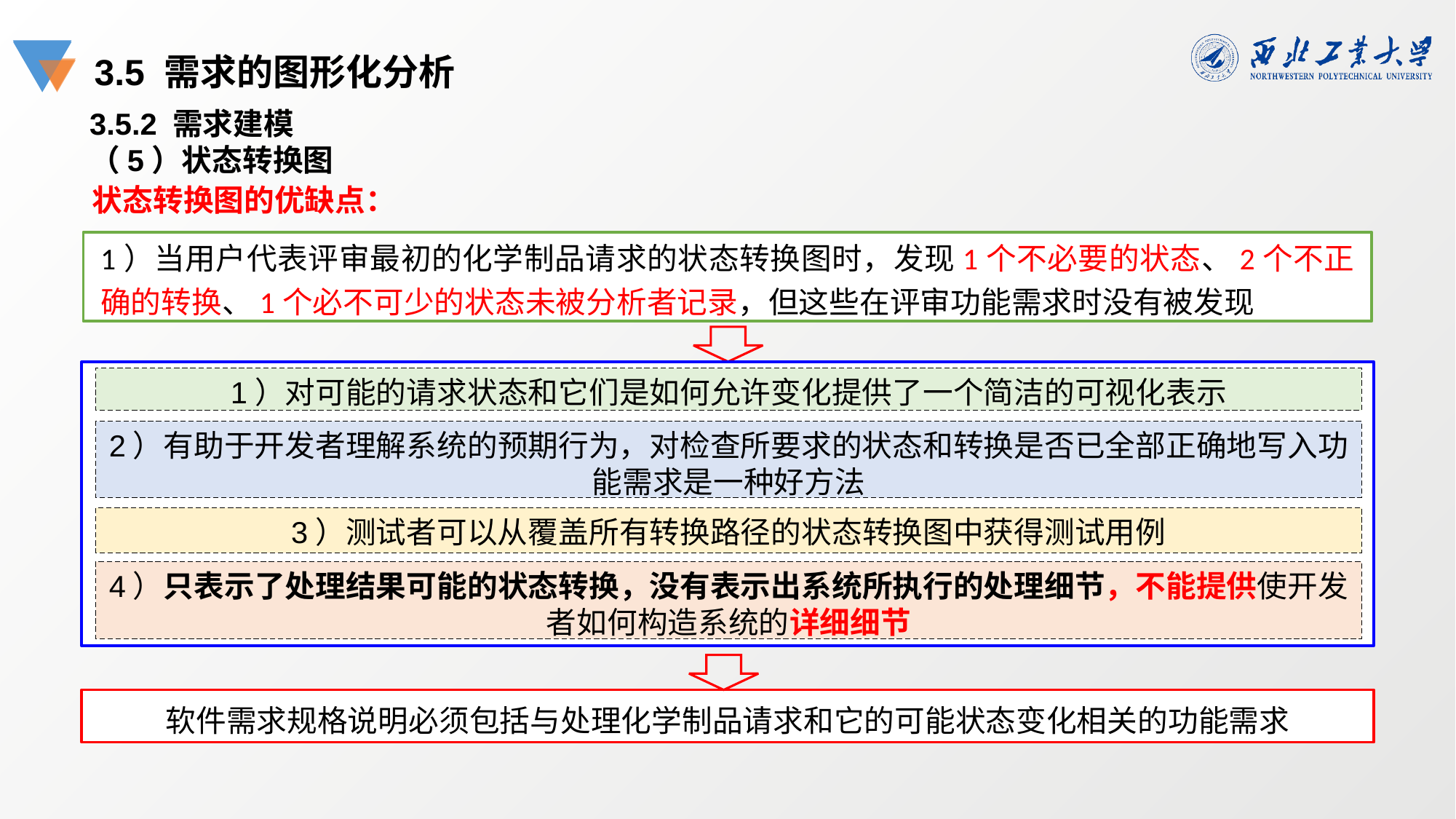

3.5 需求的图形化分析
3.5.2 需求建模
（5）状态转换图
状态转换图的优缺点：
1）当用户代表评审最初的化学制品请求的状态转换图时，发现1个不必要的状态、2个不正确的转换、1个必不可少的状态未被分析者记录，但这些在评审功能需求时没有被发现

1）对可能的请求状态和它们是如何允许变化提供了一个简洁的可视化表示
2）有助于开发者理解系统的预期行为，对检查所要求的状态和转换是否已全部正确地写入功能需求是一种好方法
3）测试者可以从覆盖所有转换路径的状态转换图中获得测试用例
4）只表示了处理结果可能的状态转换，没有表示出系统所执行的处理细节，不能提供使开发者如何构造系统的详细细节

软件需求规格说明必须包括与处理化学制品请求和它的可能状态变化相关的功能需求

37